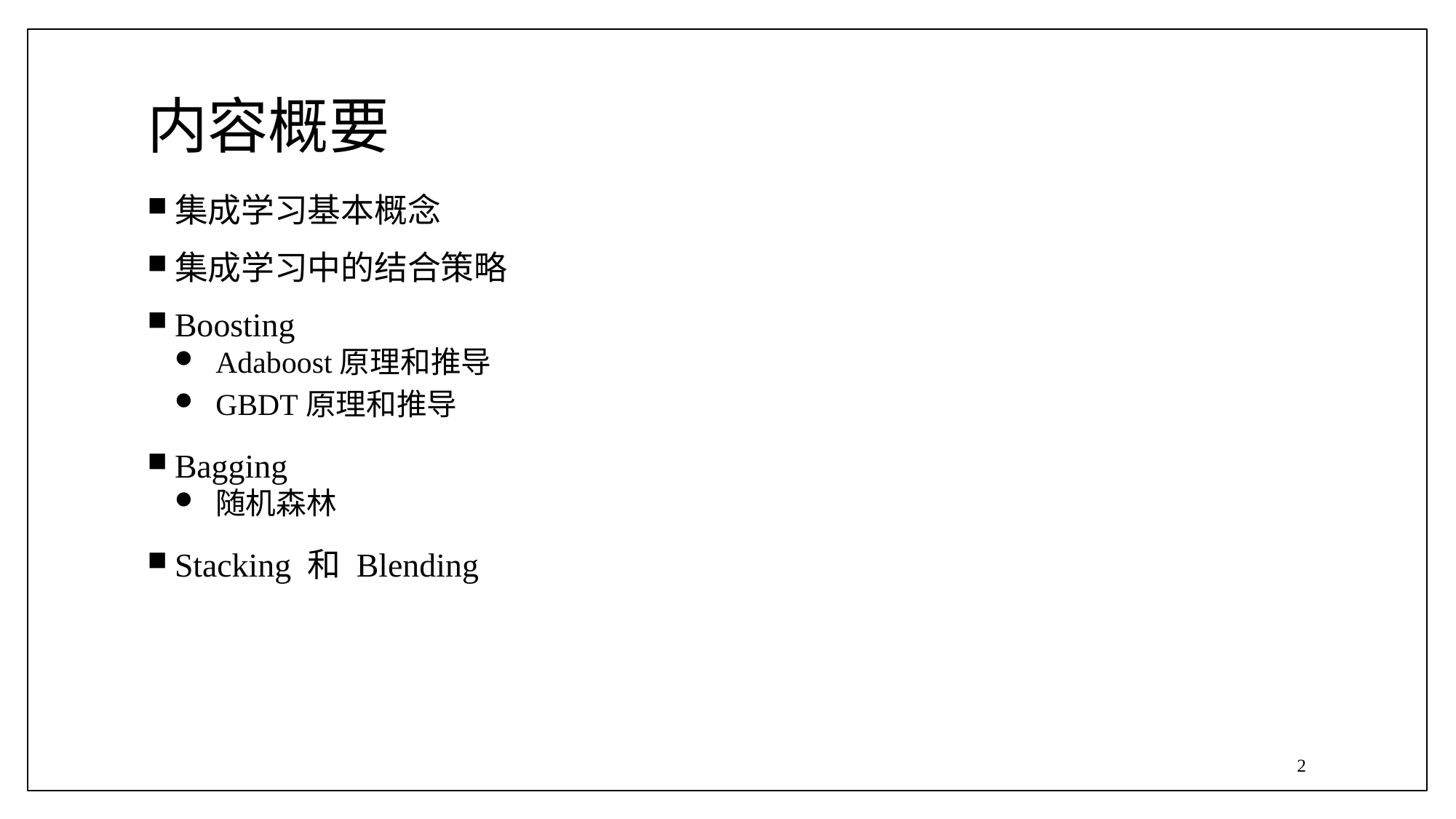

# 内容概要
集成学习基本概念
集成学习中的结合策略
Boosting
Adaboost原理和推导
GBDT原理和推导
Bagging
随机森林
Stacking 和 Blending

2